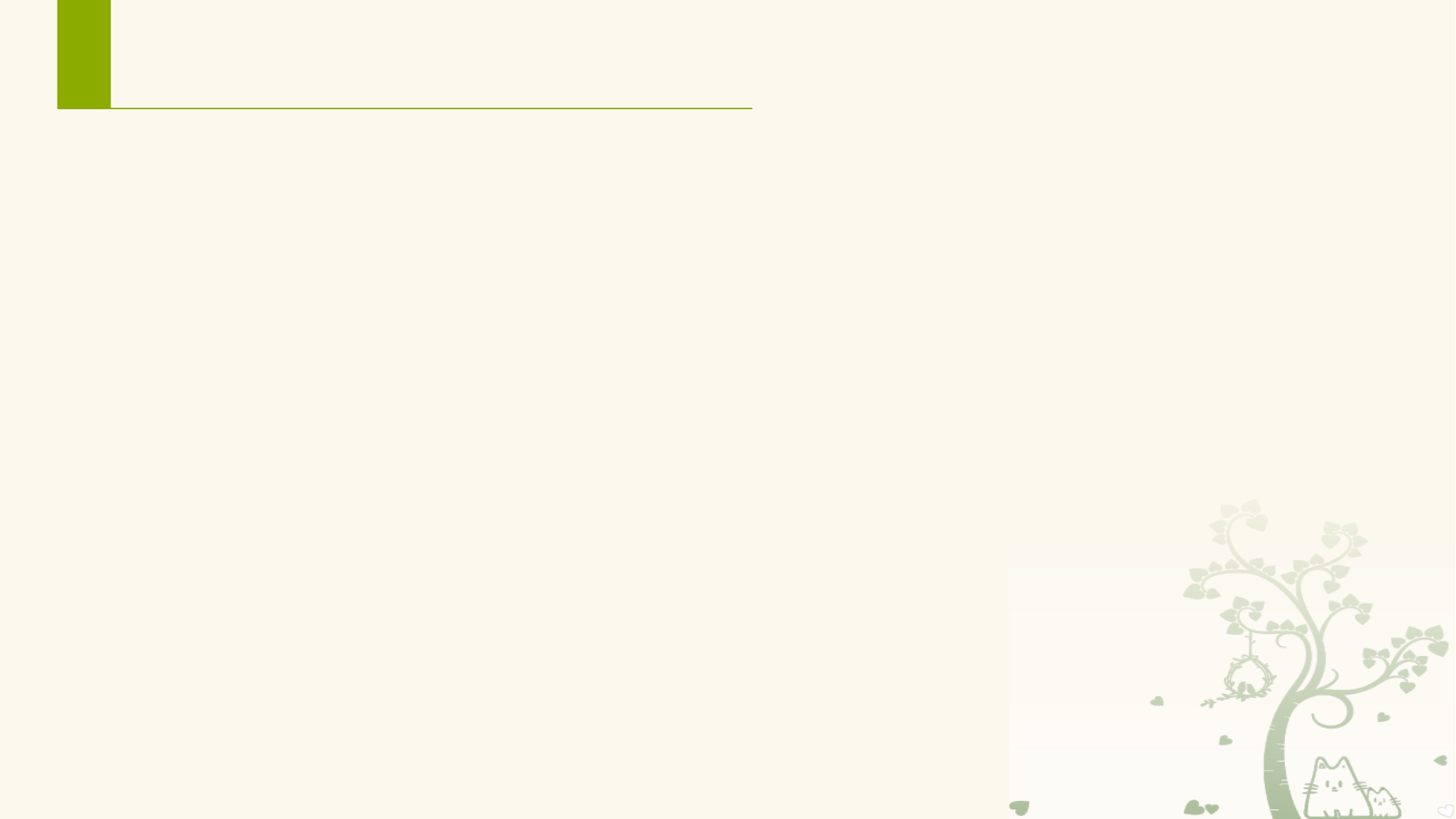

# 8.3.3 绑定方式启动的服务
1. 三个基本特征
C-S模式：绑定方式启动的Service代表着客户端-服务器模式中的服务器。
交互与通信：当客户端（如 Activity）通过调用bindService()方法启动Service后，客户端可以向Service（也就是服务端）发送请求，或者调用Service（服务端）的方法，此时Service（服务端）会接收信息并响应，甚至可以通过绑定服务进行执行进程间通信 。
生命周期：与启动方式启动的Service不同，绑定方式启动的Service的生命周期通常只在为客户端服务时处于活动状态，不会无限期在后台运行，如果客户端(如Activity)通过调用unbindService()方法解除绑定后，Service就会被销毁。